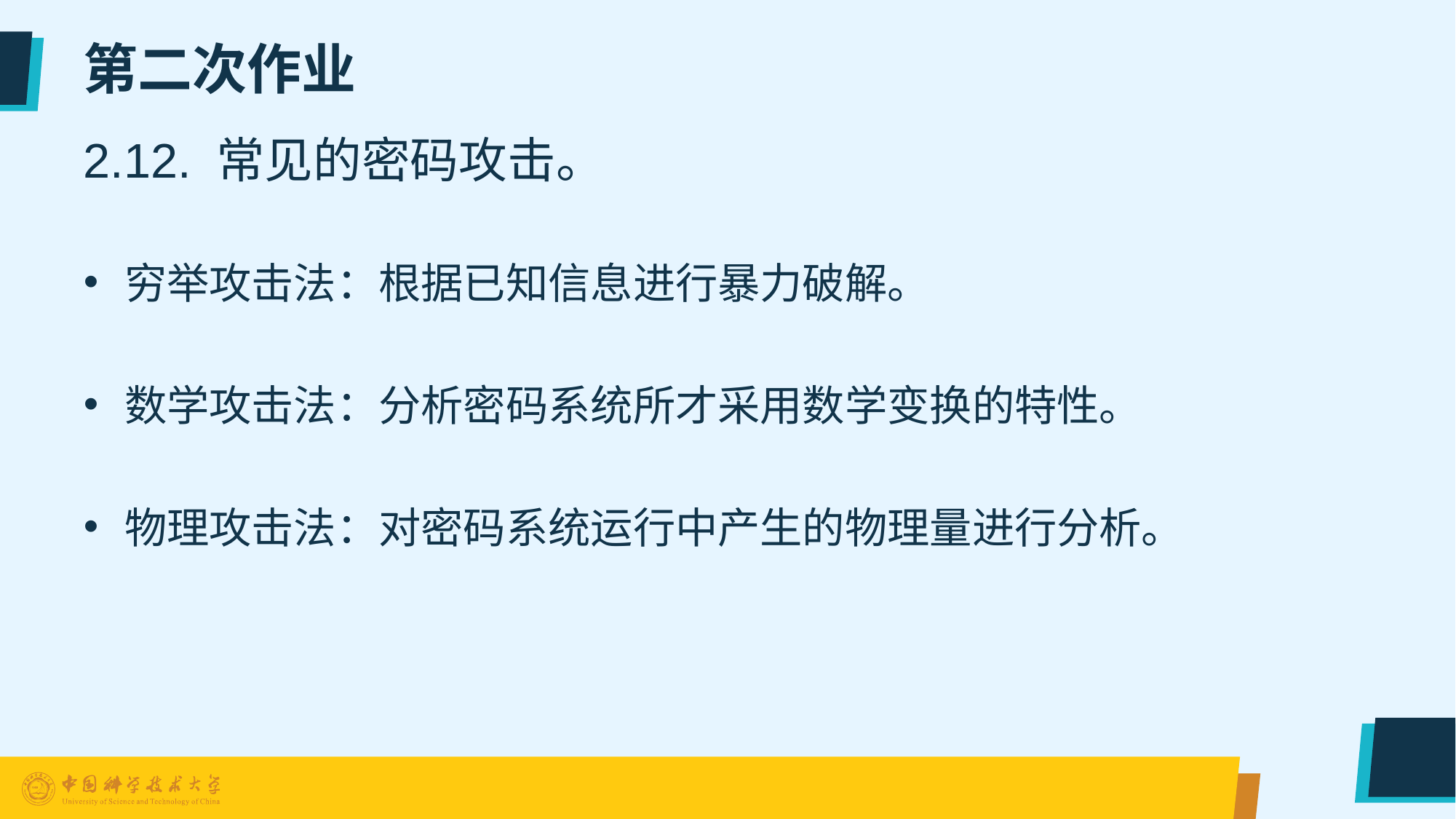

# 第二次作业
2.12. 常见的密码攻击。

穷举攻击法：根据已知信息进行暴力破解。

数学攻击法：分析密码系统所才采用数学变换的特性。

物理攻击法：对密码系统运行中产生的物理量进行分析。

14